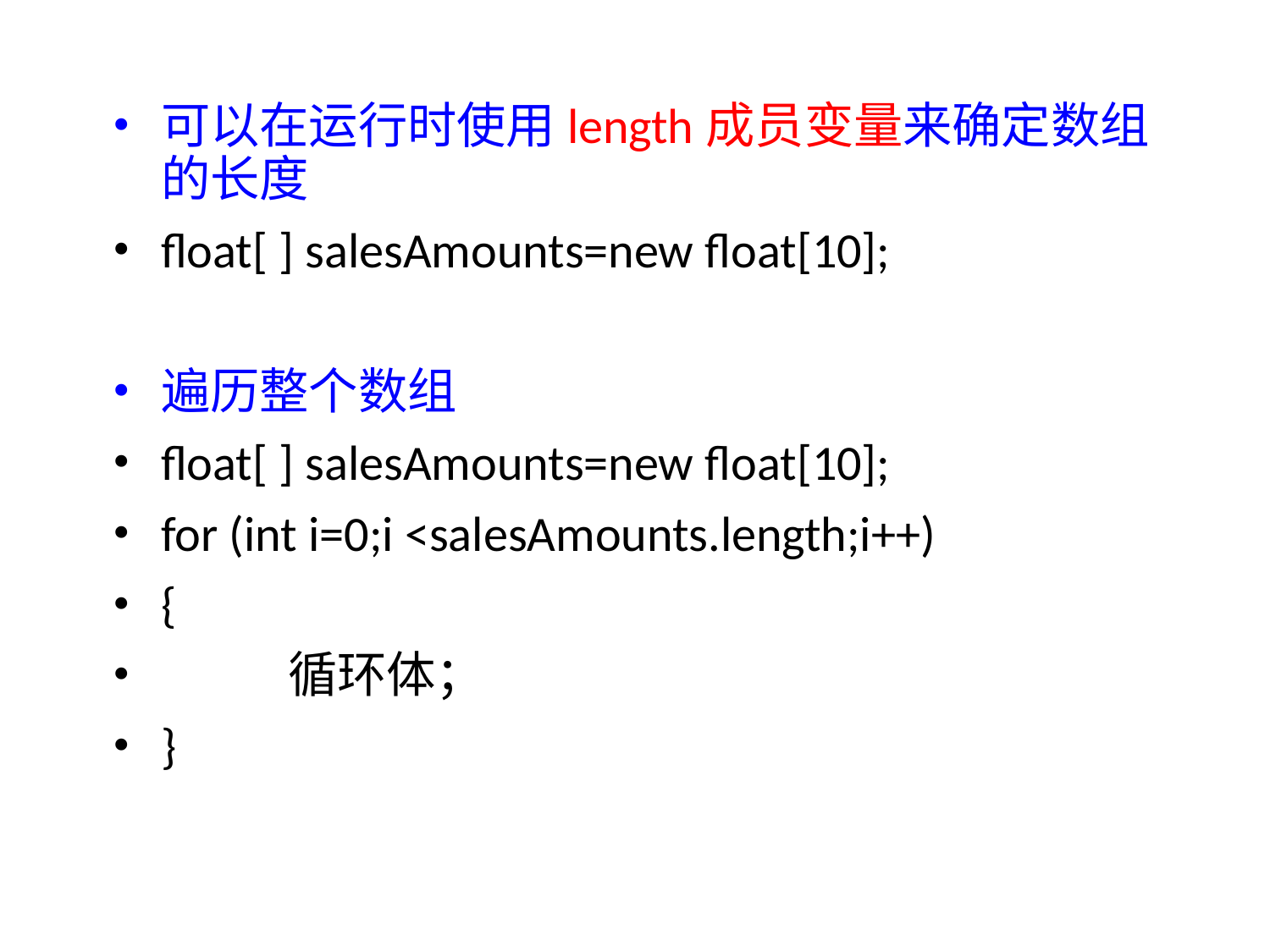

确定数组的长度
可以在运行时使用length成员变量来确定数组的长度
float[ ] salesAmounts=new float[10];

遍历整个数组
float[ ] salesAmounts=new float[10];
for (int i=0;i <salesAmounts.length;i++)
{
	循环体；
}